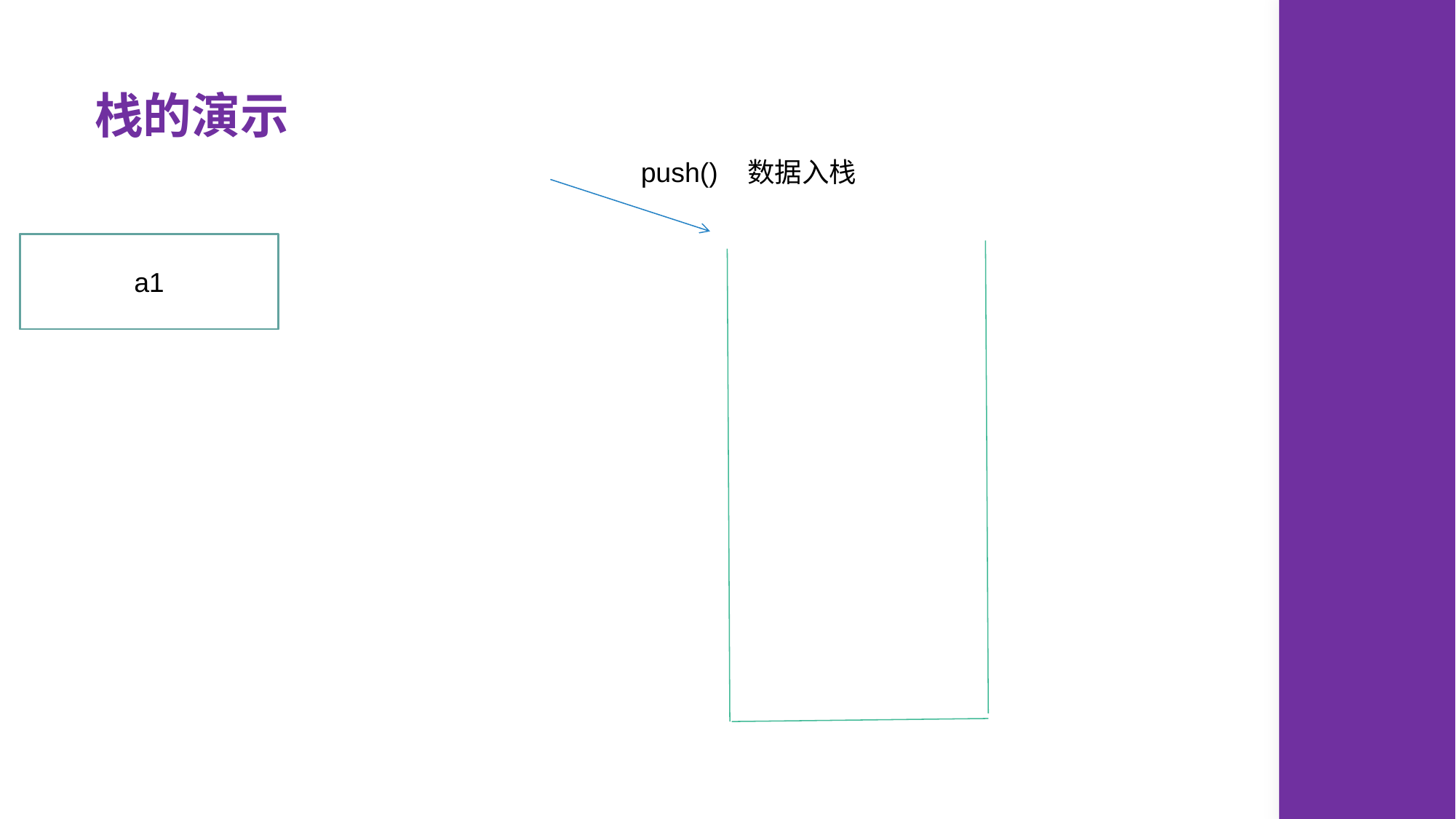

栈的演示
push()   数据入栈
a4
a3
a2
a1